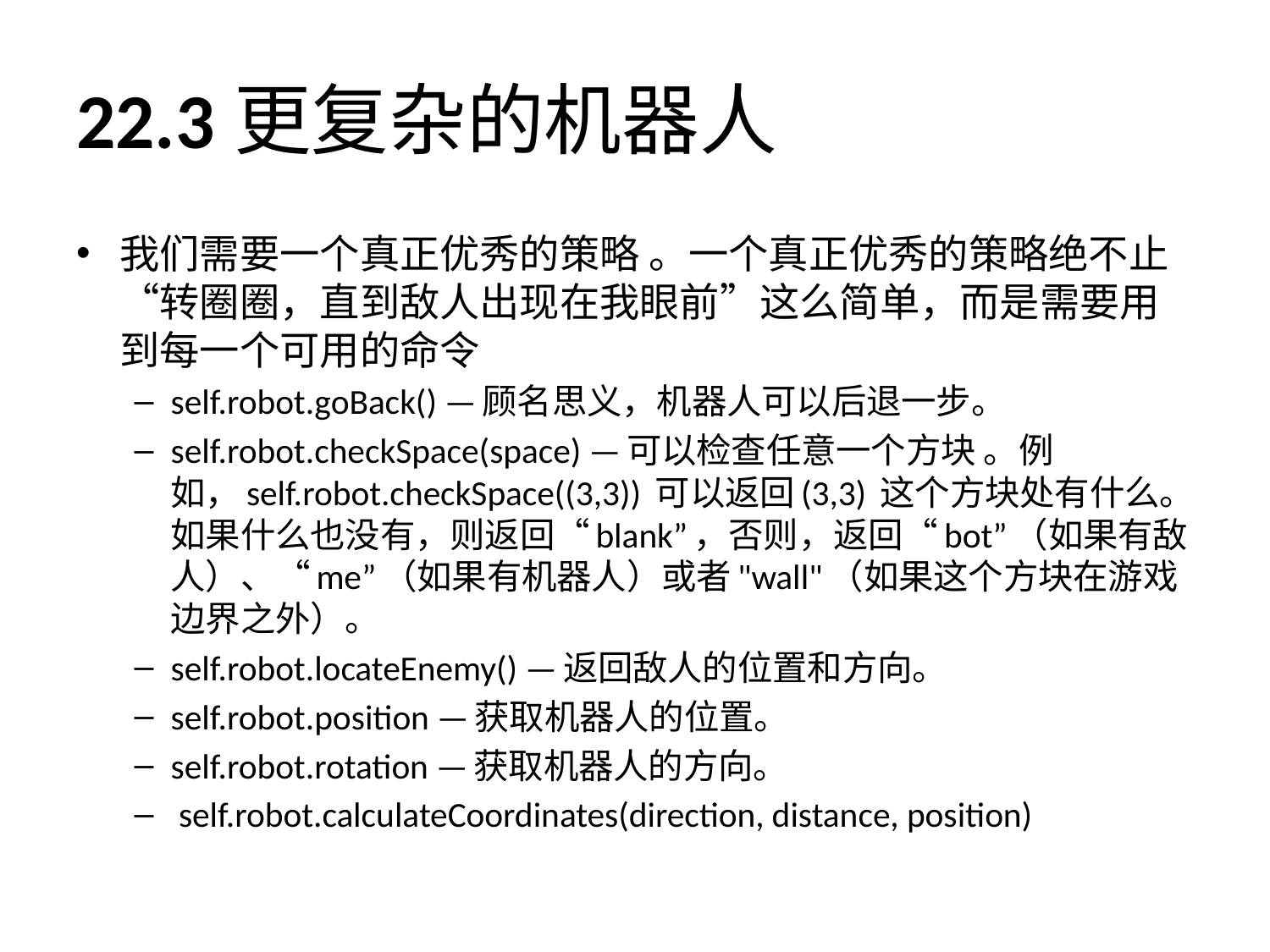

# 22.3更复杂的机器人
我们需要一个真正优秀的策略 。一个真正优秀的策略绝不止“转圈圈，直到敌人出现在我眼前”这么简单，而是需要用到每一个可用的命令
self.robot.goBack() —顾名思义，机器人可以后退一步。
self.robot.checkSpace(space) —可以检查任意一个方块 。例如，self.robot.checkSpace((3,3)) 可以返回(3,3) 这个方块处有什么。如果什么也没有，则返回“blank”，否则，返回“bot”（如果有敌人）、“me”（如果有机器人）或者"wall"（如果这个方块在游戏边界之外）。
self.robot.locateEnemy() —返回敌人的位置和方向。
self.robot.position —获取机器人的位置。
self.robot.rotation —获取机器人的方向。
 self.robot.calculateCoordinates(direction, distance, position)